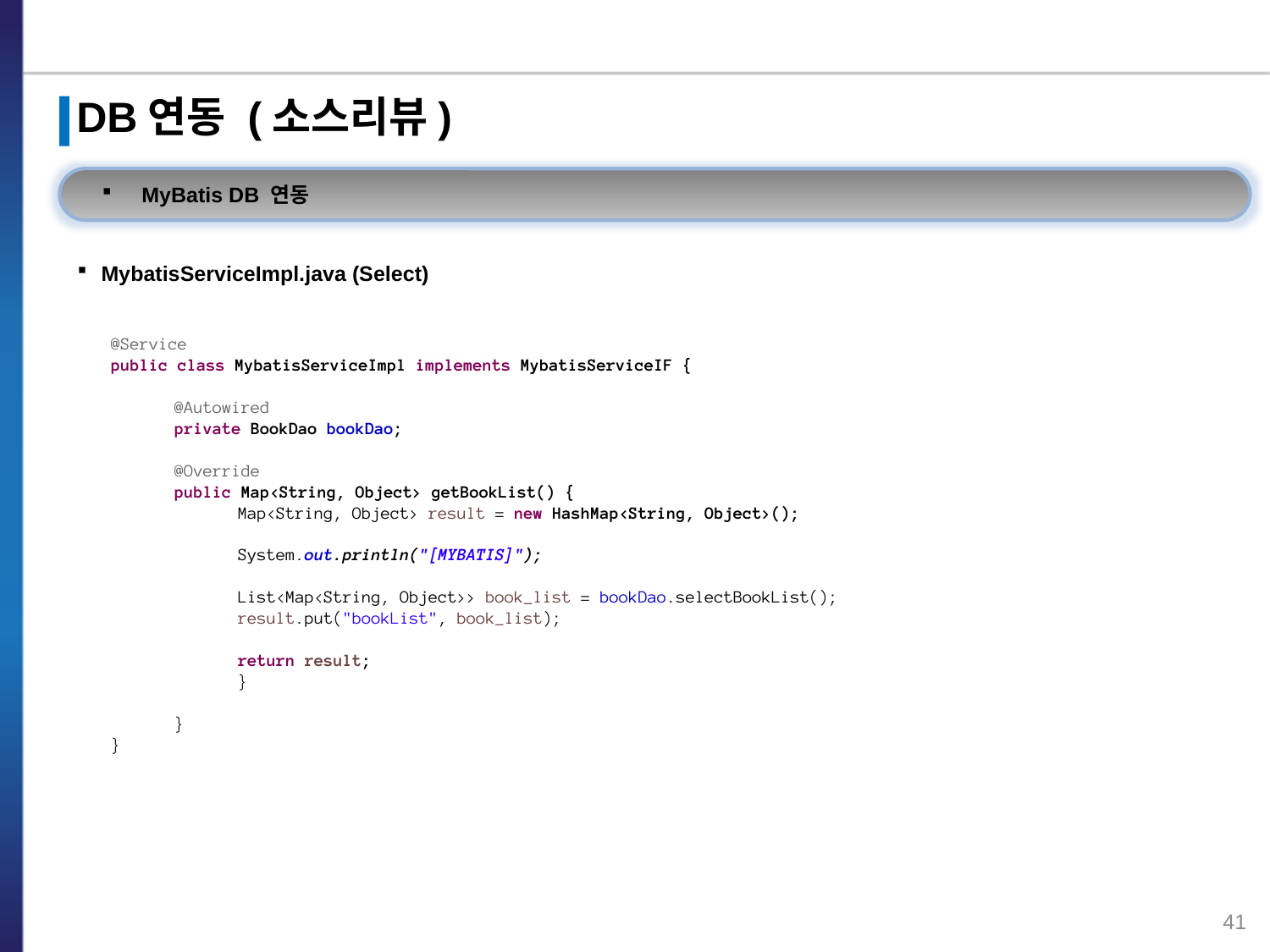

DB연동 (소스리뷰)

MyBatis DB 연동
MybatisServiceImpl.java (Select)
@Service
public class MybatisServiceImpl implements MybatisServiceIF {

@Autowired
private BookDao bookDao;

@Override
public Map<String, Object> getBookList() {
Map<String, Object> result = new HashMap<String, Object>();

System.out.println("[MYBATIS]");

List<Map<String, Object>> book_list = bookDao.selectBookList();
result.put("bookList", book_list);

return result;
}

}
}
41